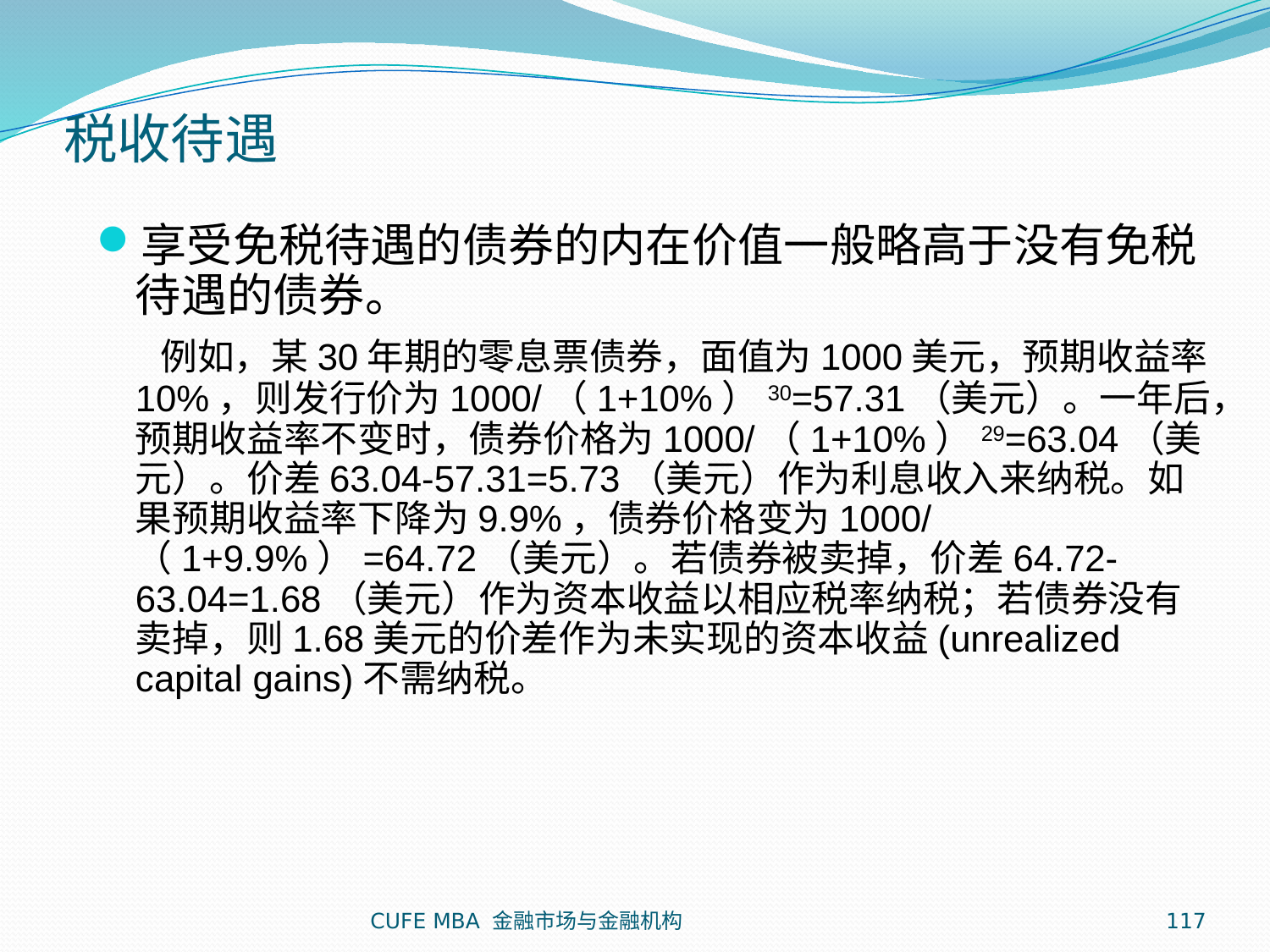

# 税收待遇
享受免税待遇的债券的内在价值一般略高于没有免税待遇的债券。
     例如，某30年期的零息票债券，面值为1000美元，预期收益率10%，则发行价为1000/（1+10%）30=57.31（美元）。一年后，预期收益率不变时，债券价格为1000/（1+10%）29=63.04（美元）。价差63.04-57.31=5.73（美元）作为利息收入来纳税。如果预期收益率下降为9.9%，债券价格变为1000/（1+9.9%）=64.72（美元）。若债券被卖掉，价差64.72-63.04=1.68（美元）作为资本收益以相应税率纳税；若债券没有卖掉，则1.68美元的价差作为未实现的资本收益(unrealized capital gains)不需纳税。
CUFE MBA 金融市场与金融机构
117